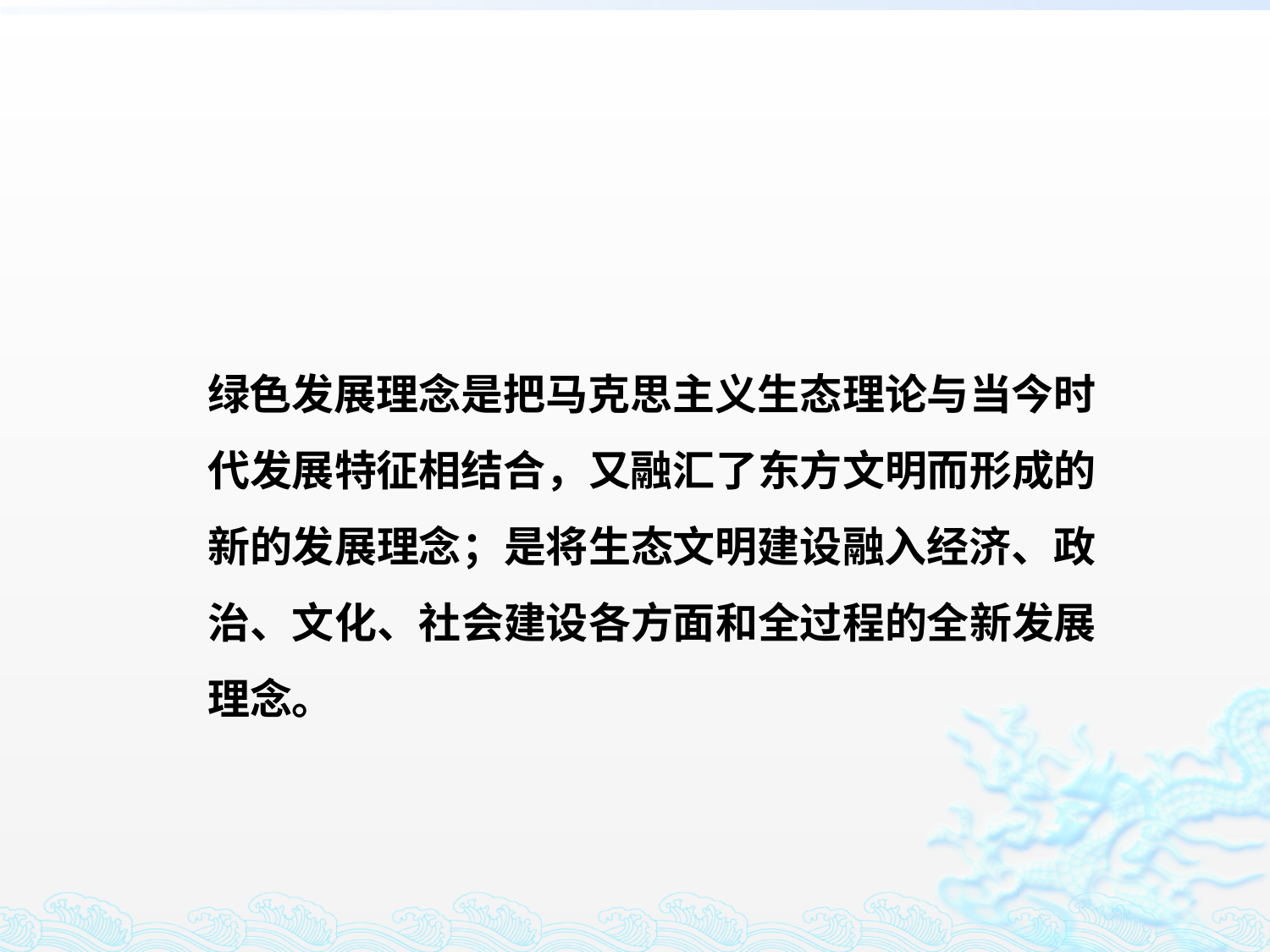

绿色发展理念是把马克思主义生态理论与当今时代发展特征相结合，又融汇了东方文明而形成的新的发展理念；是将生态文明建设融入经济、政治、文化、社会建设各方面和全过程的全新发展理念。